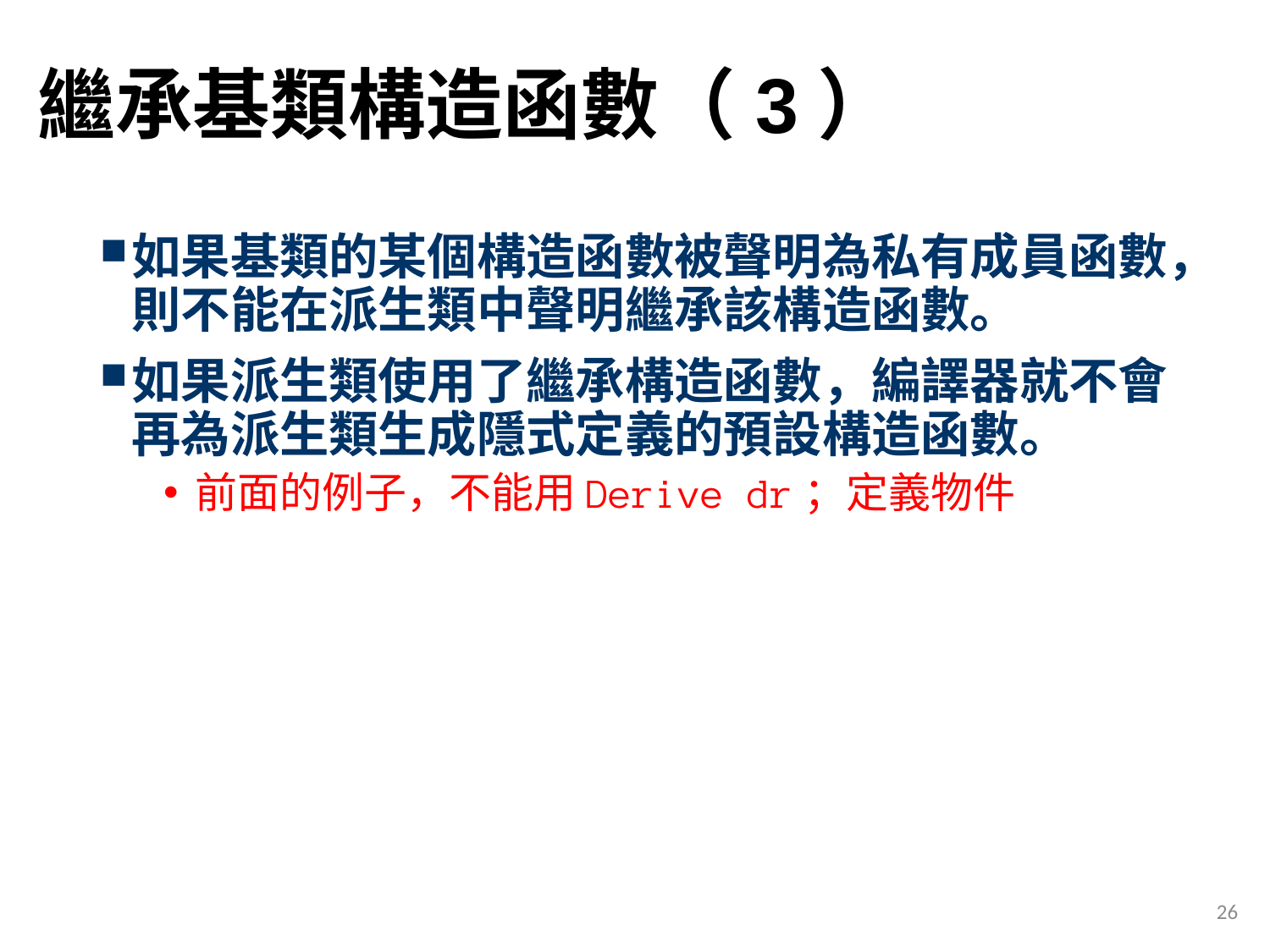

# 繼承基類構造函數（3）
如果基類的某個構造函數被聲明為私有成員函數，則不能在派生類中聲明繼承該構造函數。
如果派生類使用了繼承構造函數，編譯器就不會再為派生類生成隱式定義的預設構造函數。
前面的例子，不能用Derive dr；定義物件

26